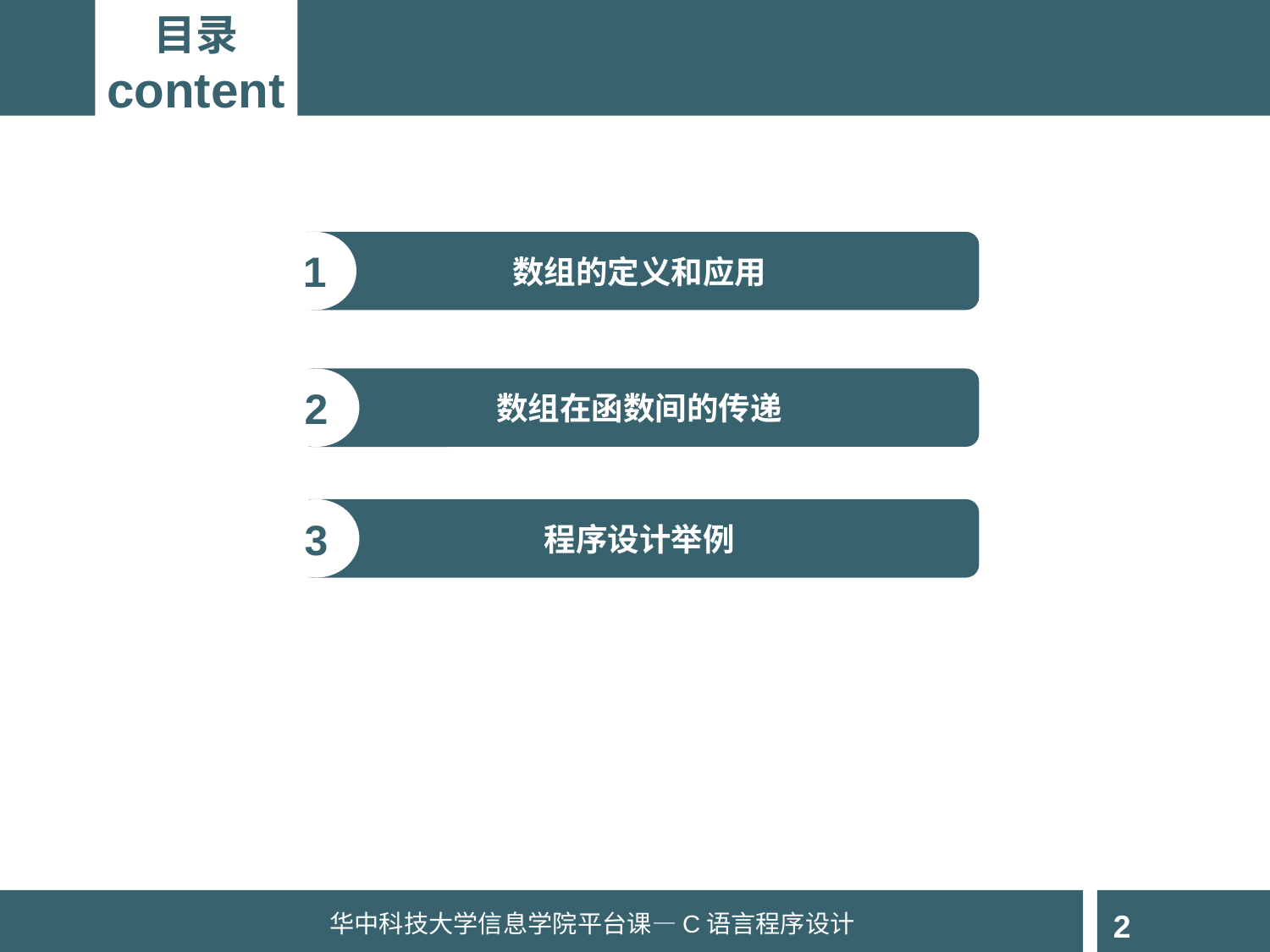

目录
content
1
数组的定义和应用
2
数组在函数间的传递
3
程序设计举例